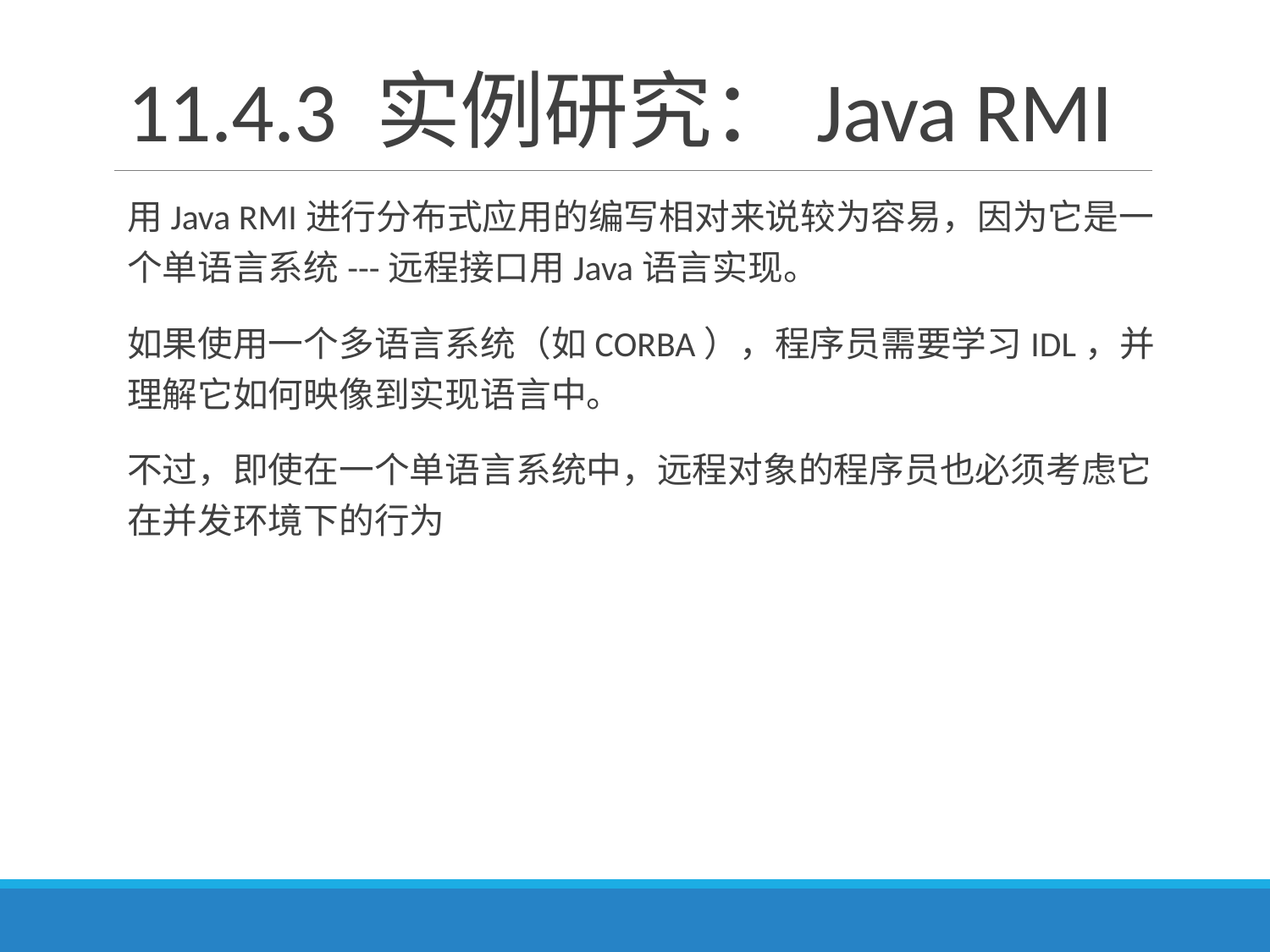

# 11.4.3 实例研究：Java RMI
用Java RMI进行分布式应用的编写相对来说较为容易，因为它是一个单语言系统---远程接口用Java语言实现。
如果使用一个多语言系统（如CORBA），程序员需要学习IDL，并理解它如何映像到实现语言中。
不过，即使在一个单语言系统中，远程对象的程序员也必须考虑它在并发环境下的行为

61